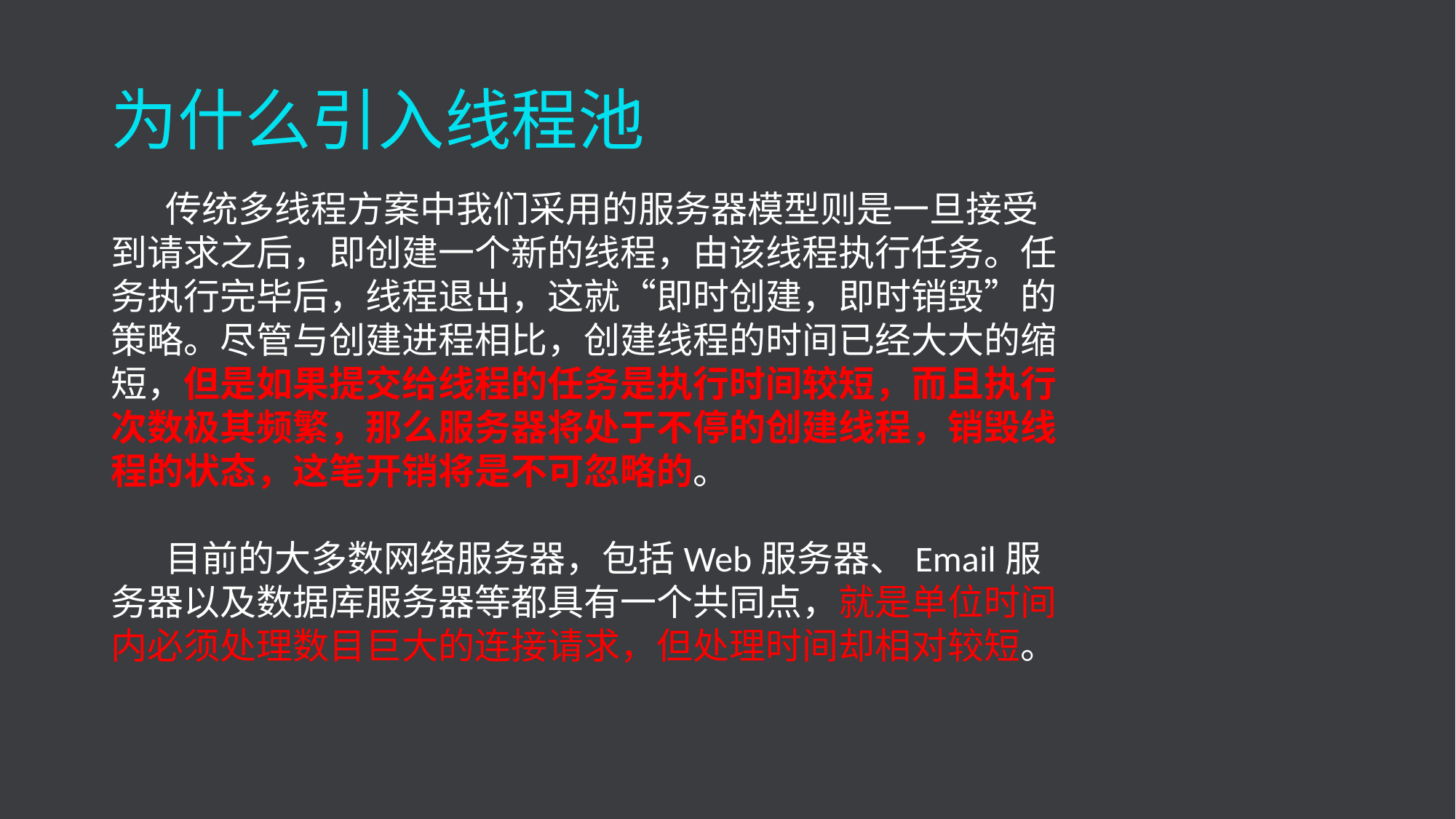

为什么引入线程池
传统多线程方案中我们采用的服务器模型则是一旦接受到请求之后，即创建一个新的线程，由该线程执行任务。任务执行完毕后，线程退出，这就“即时创建，即时销毁”的策略。尽管与创建进程相比，创建线程的时间已经大大的缩短，但是如果提交给线程的任务是执行时间较短，而且执行次数极其频繁，那么服务器将处于不停的创建线程，销毁线程的状态，这笔开销将是不可忽略的。

目前的大多数网络服务器，包括Web服务器、Email服务器以及数据库服务器等都具有一个共同点，就是单位时间内必须处理数目巨大的连接请求，但处理时间却相对较短。